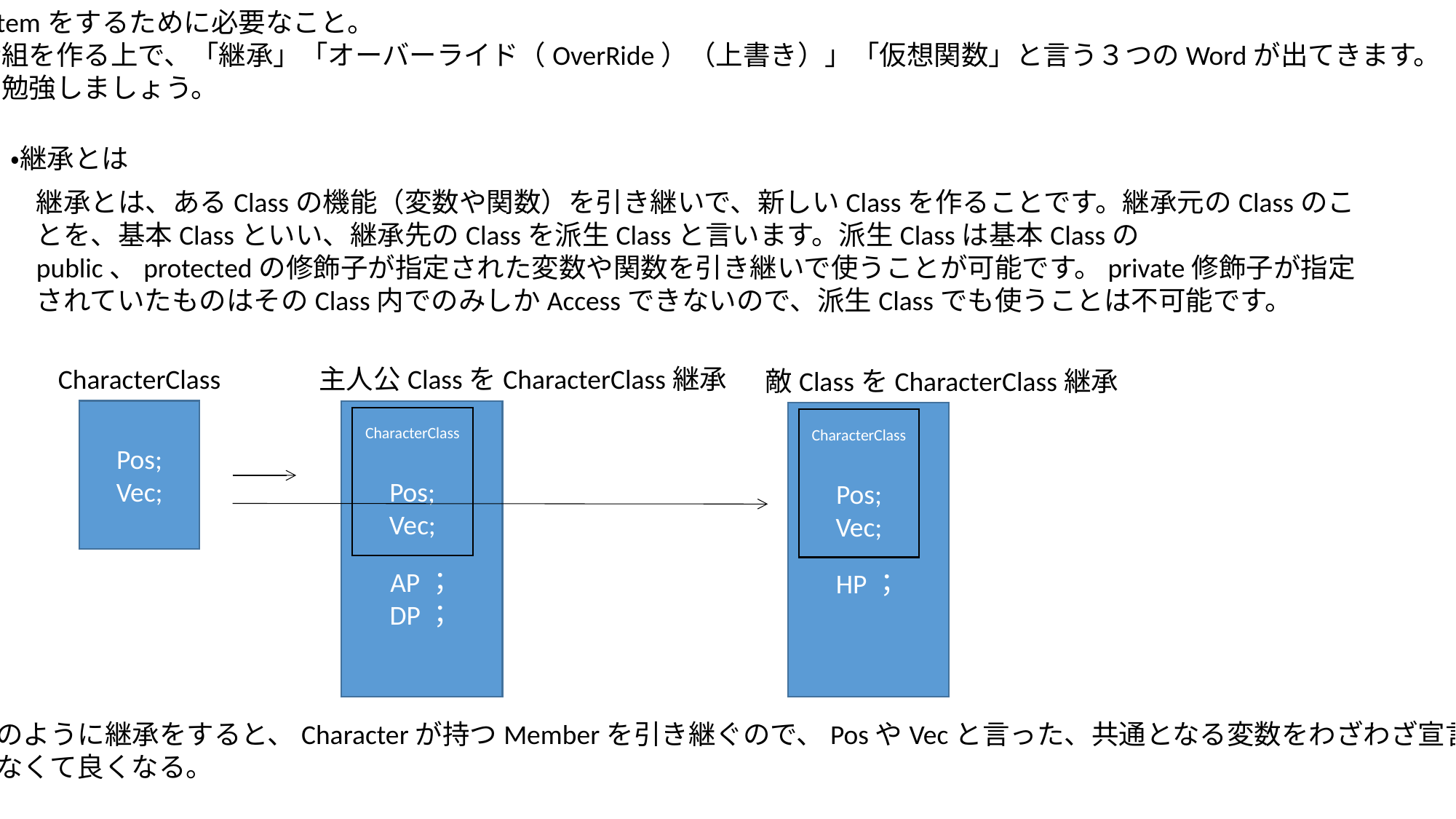

・ TaskSystemをするために必要なこと。
　この仕組を作る上で、「継承」「オーバーライド（OverRide）（上書き）」「仮想関数」と言う３つのWordが出てきます。
継承から勉強しましょう。
・継承とは
継承とは、あるClassの機能（変数や関数）を引き継いで、新しいClassを作ることです。継承元のClassのことを、基本Classといい、継承先のClassを派生Classと言います。派生Classは基本Classのpublic、protectedの修飾子が指定された変数や関数を引き継いで使うことが可能です。private修飾子が指定されていたものはそのClass内でのみしかAccessできないので、派生Classでも使うことは不可能です。
CharacterClass
主人公ClassをCharacterClass継承
敵ClassをCharacterClass継承
Pos;
Vec;

AP；
DP；

HP；
CharacterClass

Pos;
Vec;
CharacterClass

Pos;
Vec;
このように継承をすると、Characterが持つMemberを引き継ぐので、PosやVecと言った、共通となる変数をわざわざ宣言
しなくて良くなる。